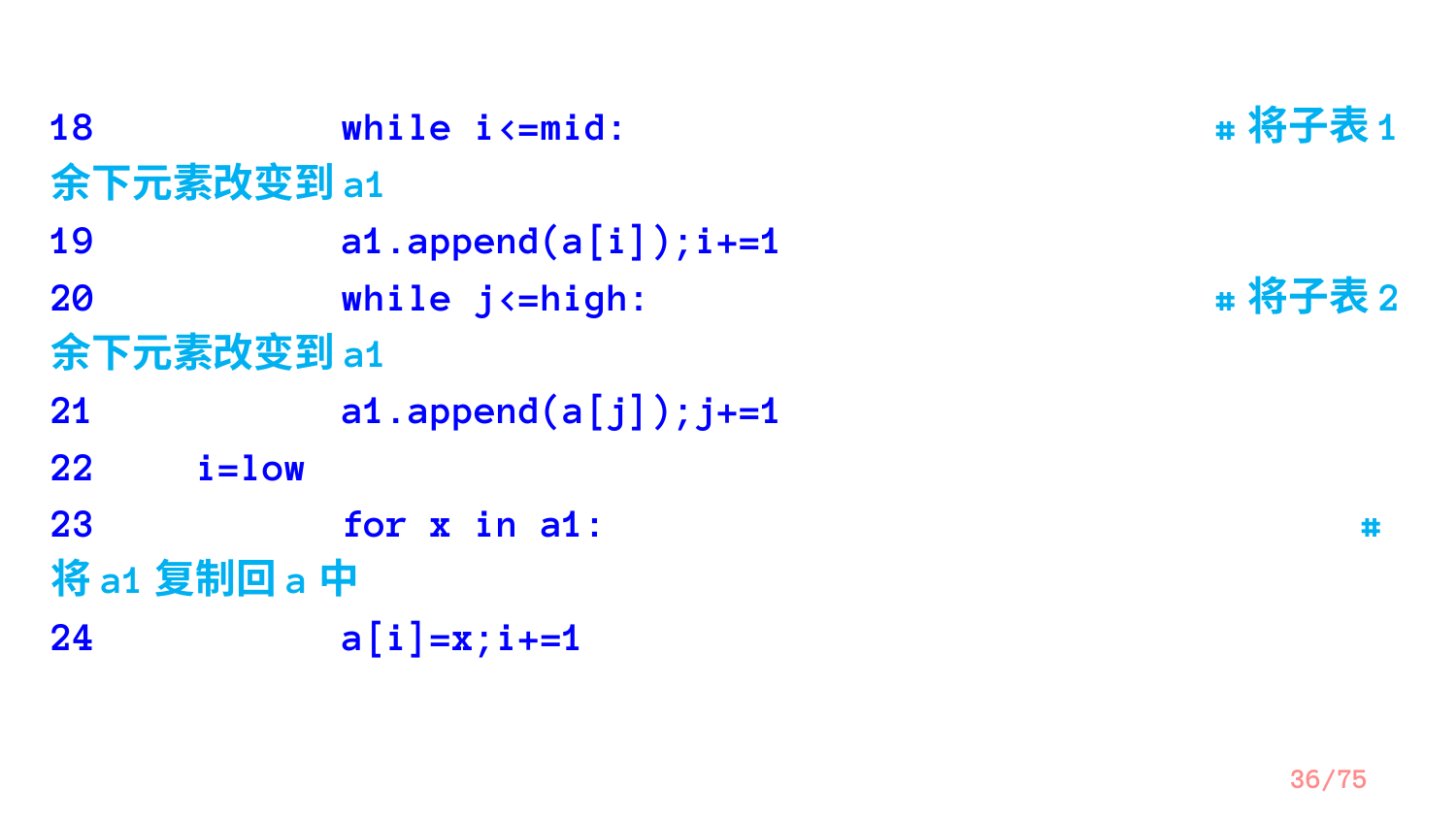

18     	while i<=mid:        			#将子表1余下元素改变到a1
19        	a1.append(a[i]);i+=1
20     	while j<=high:     				#将子表2余下元素改变到a1
21        	a1.append(a[j]);j+=1
22    	i=low
23     	for x in a1:      					#将a1复制回a中
24       	a[i]=x;i+=1
36/75